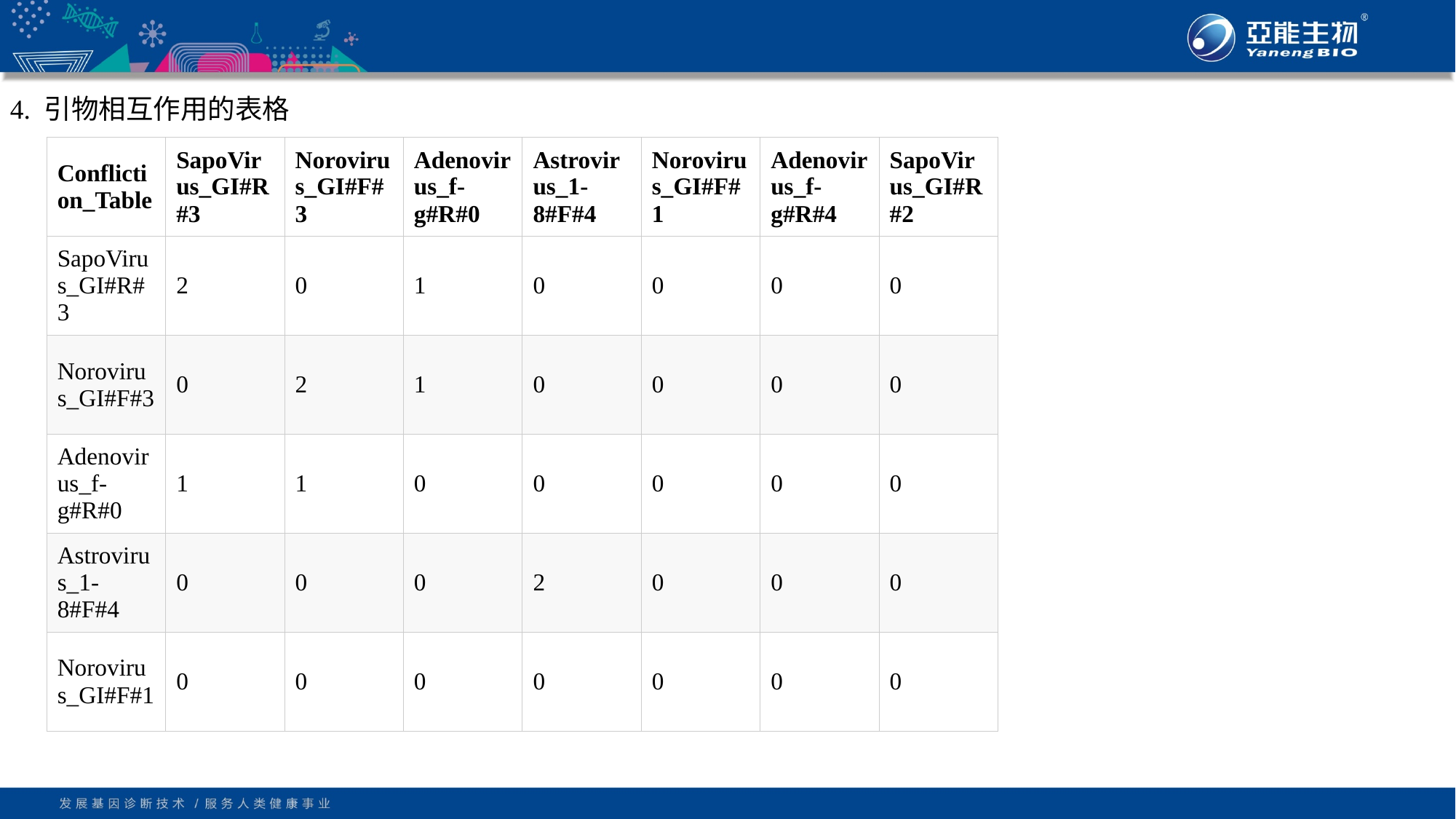

4. 引物相互作用的表格
| Confliction\_Table | SapoVirus\_GI#R#3 | Norovirus\_GI#F#3 | Adenovirus\_f-g#R#0 | Astrovirus\_1-8#F#4 | Norovirus\_GI#F#1 | Adenovirus\_f-g#R#4 | SapoVirus\_GI#R#2 |
| --- | --- | --- | --- | --- | --- | --- | --- |
| SapoVirus\_GI#R#3 | 2 | 0 | 1 | 0 | 0 | 0 | 0 |
| Norovirus\_GI#F#3 | 0 | 2 | 1 | 0 | 0 | 0 | 0 |
| Adenovirus\_f-g#R#0 | 1 | 1 | 0 | 0 | 0 | 0 | 0 |
| Astrovirus\_1-8#F#4 | 0 | 0 | 0 | 2 | 0 | 0 | 0 |
| Norovirus\_GI#F#1 | 0 | 0 | 0 | 0 | 0 | 0 | 0 |